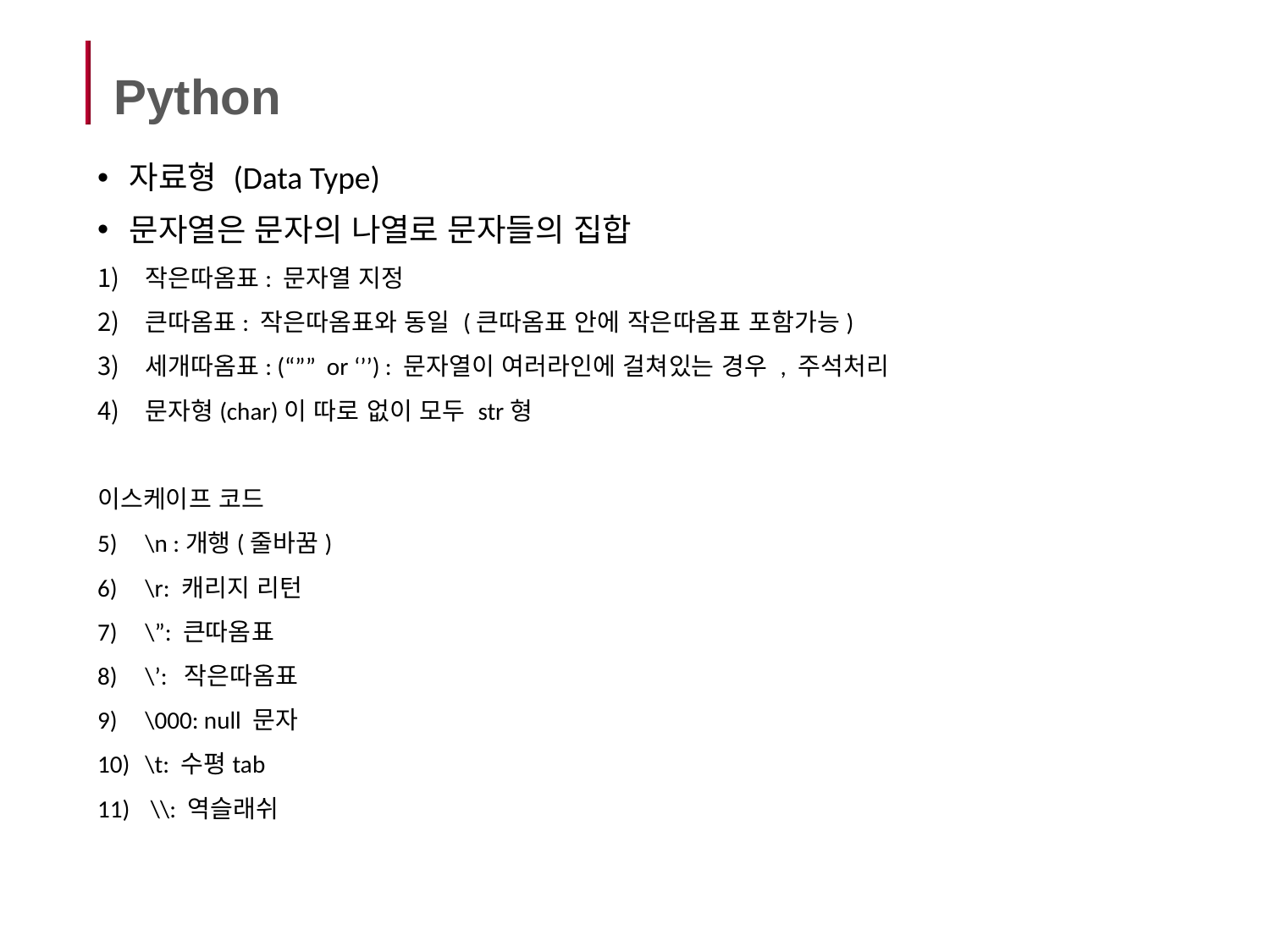

자료형 (Data Type)
문자열은 문자의 나열로 문자들의 집합
작은따옴표: 문자열 지정
큰따옴표: 작은따옴표와 동일 (큰따옴표 안에 작은따옴표 포함가능)
세개따옴표: (“””  or ‘’’) : 문자열이 여러라인에 걸쳐있는 경우 , 주석처리
문자형(char)이 따로 없이 모두 str형

이스케이프 코드
\n :개행(줄바꿈)
\r: 캐리지 리턴
\”: 큰따옴표
\’:  작은따옴표
\000: null 문자
\t: 수평tab
 \\: 역슬래쉬